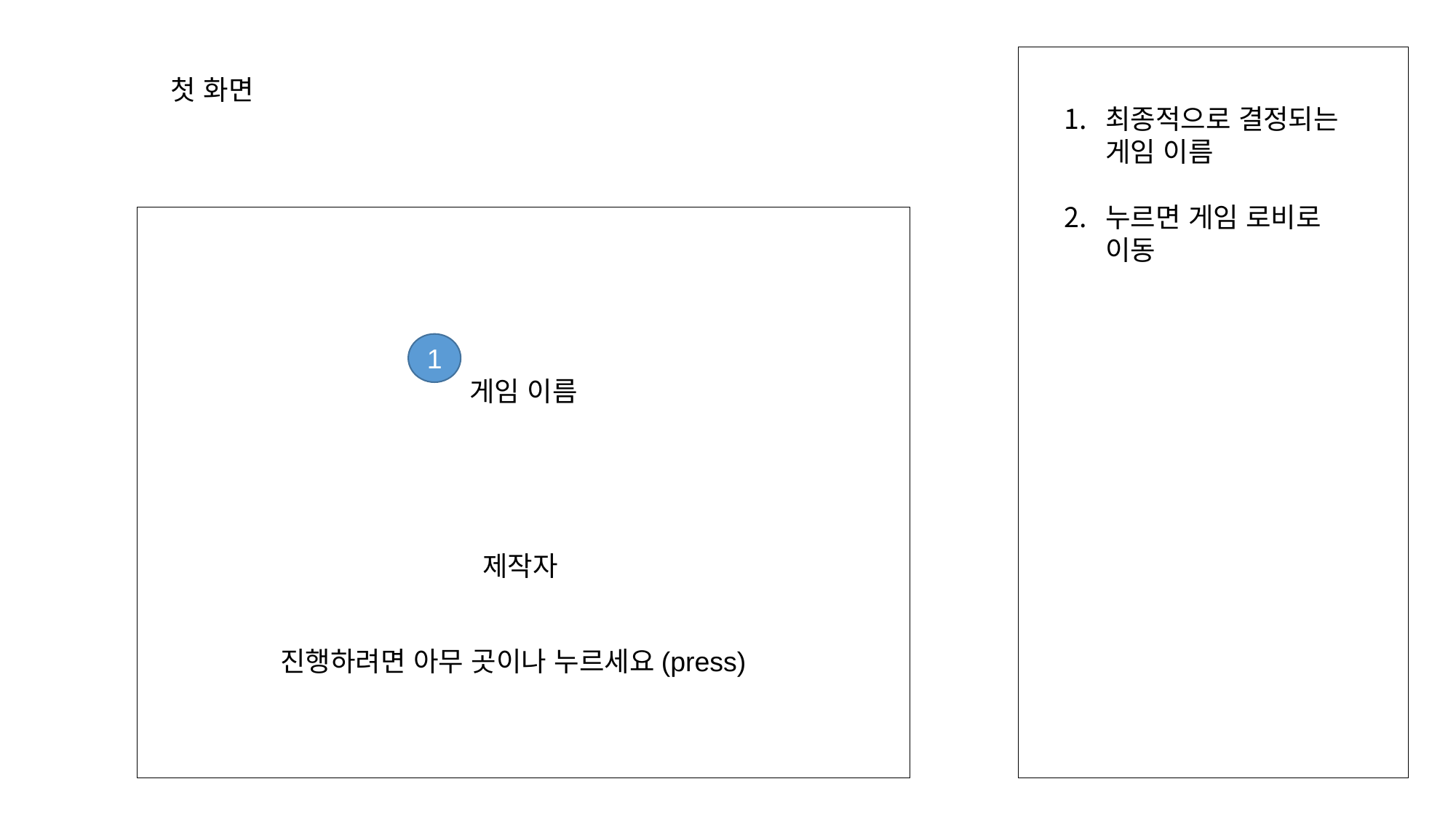

첫 화면
최종적으로 결정되는 게임 이름

누르면 게임 로비로 이동

1
게임 이름
제작자
진행하려면 아무 곳이나 누르세요(press)